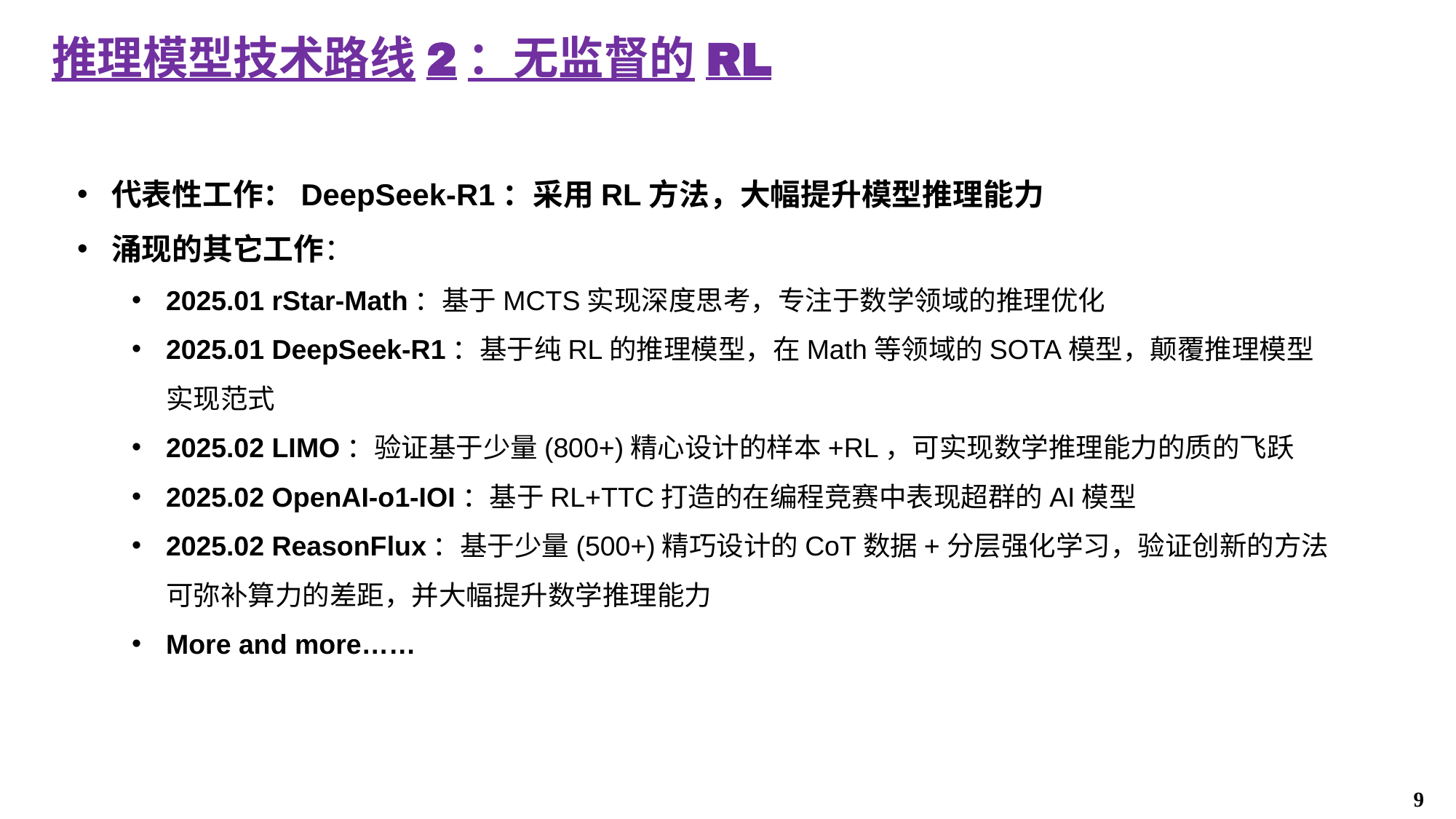

推理模型技术路线2：无监督的RL
代表性工作：DeepSeek-R1：采用RL方法，大幅提升模型推理能力
涌现的其它工作：
2025.01 rStar-Math：基于MCTS实现深度思考，专注于数学领域的推理优化
2025.01 DeepSeek-R1：基于纯RL的推理模型，在Math等领域的SOTA模型，颠覆推理模型实现范式
2025.02 LIMO：验证基于少量(800+)精心设计的样本+RL，可实现数学推理能力的质的飞跃
2025.02 OpenAI-o1-IOI：基于RL+TTC打造的在编程竞赛中表现超群的AI模型
2025.02 ReasonFlux：基于少量(500+)精巧设计的CoT数据+分层强化学习，验证创新的方法可弥补算力的差距，并大幅提升数学推理能力
More and more……
9